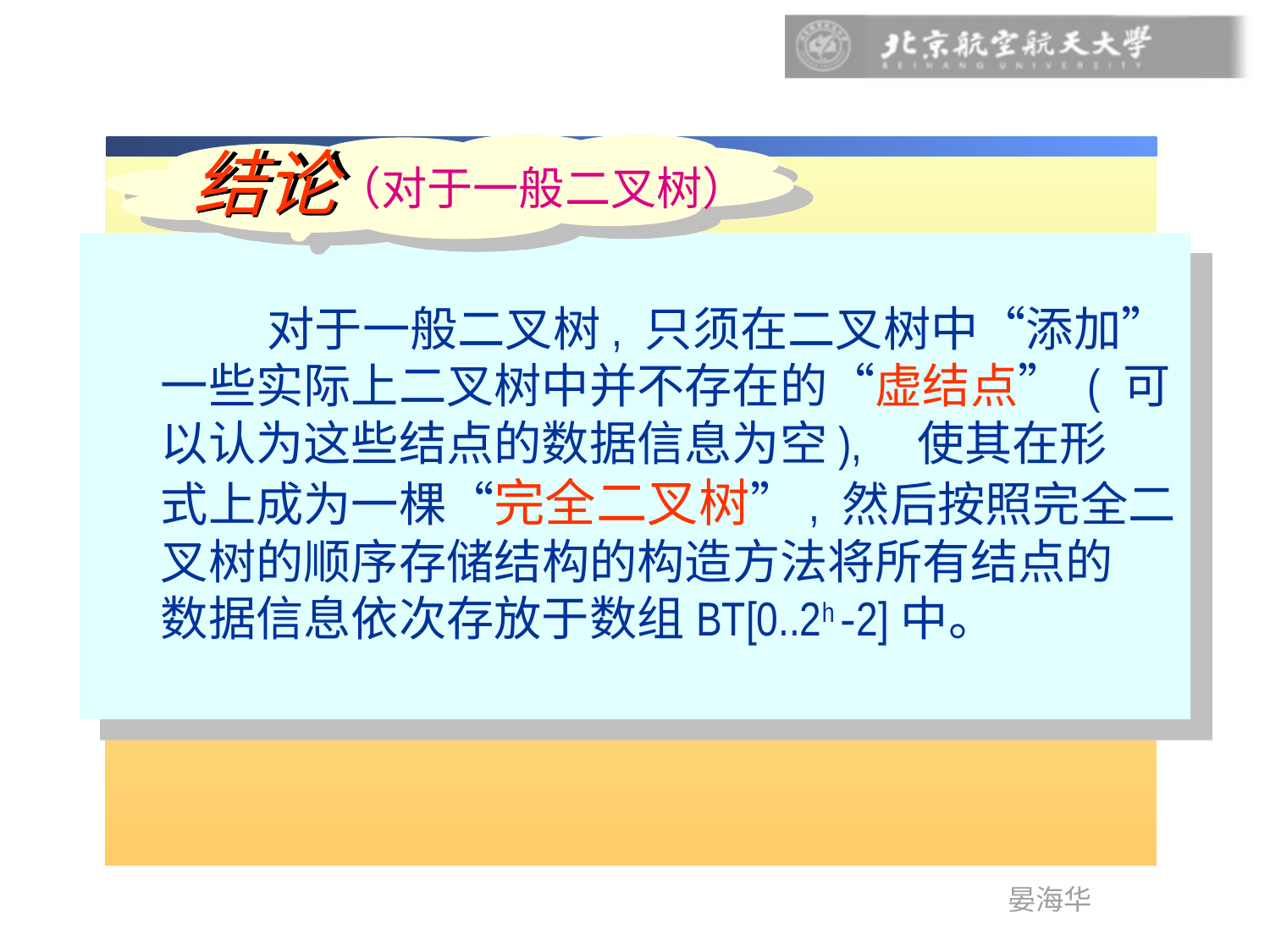

结论

（对于一般二叉树）

         对于一般二叉树, 只须在二叉树中“添加”
一些实际上二叉树中并不存在的“虚结点” ( 可
以认为这些结点的数据信息为空),    使其在形
式上成为一棵“完全二叉树”, 然后按照完全二
叉树的顺序存储结构的构造方法将所有结点的
数据信息依次存放于数组BT[0..2h -2]中。